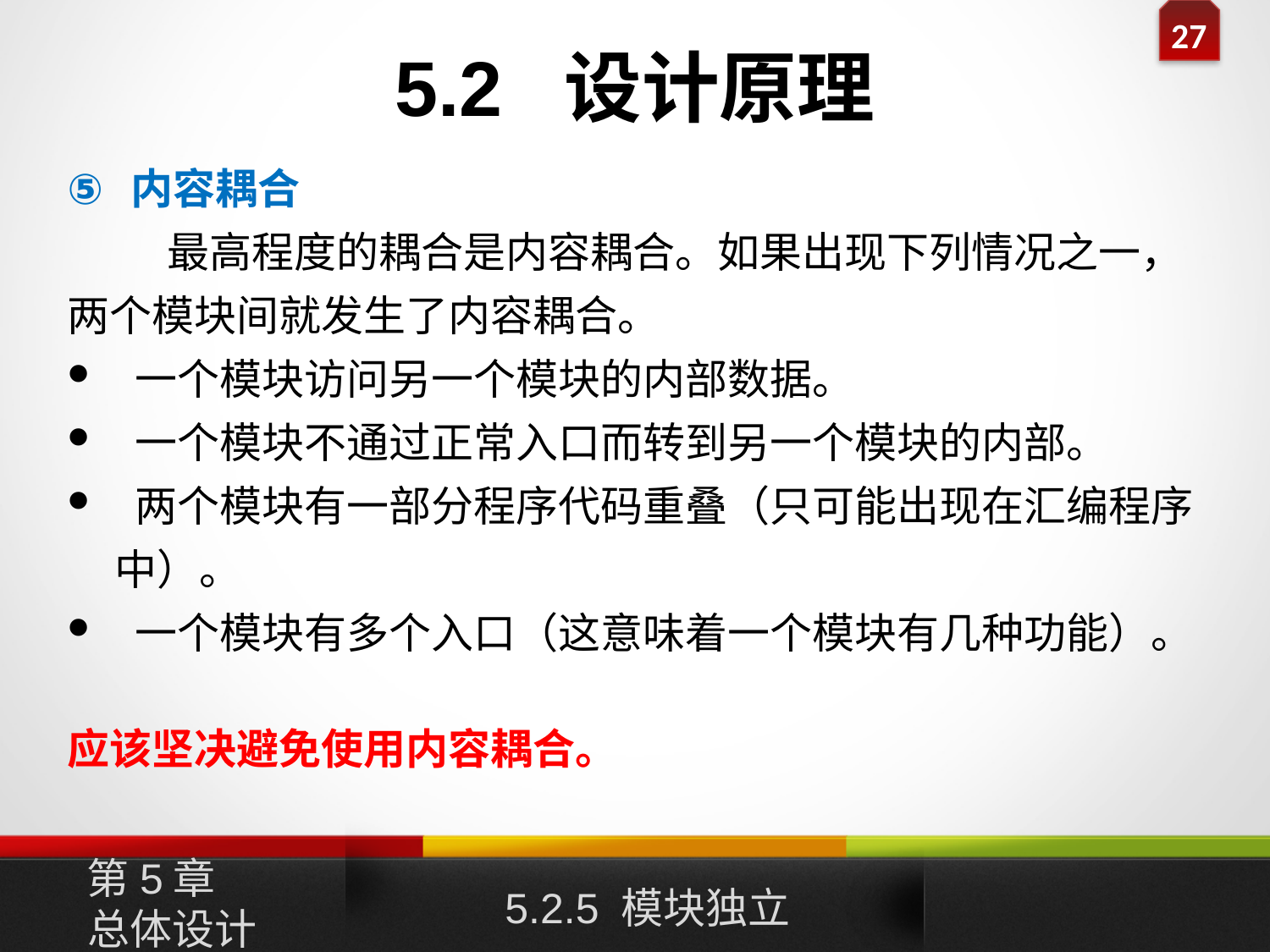

# 5.2  设计原理
内容耦合
最高程度的耦合是内容耦合。如果出现下列情况之一，两个模块间就发生了内容耦合。
 一个模块访问另一个模块的内部数据。
 一个模块不通过正常入口而转到另一个模块的内部。
 两个模块有一部分程序代码重叠（只可能出现在汇编程序中）。
 一个模块有多个入口（这意味着一个模块有几种功能）。

应该坚决避免使用内容耦合。
第5章
总体设计
5.2.5 模块独立